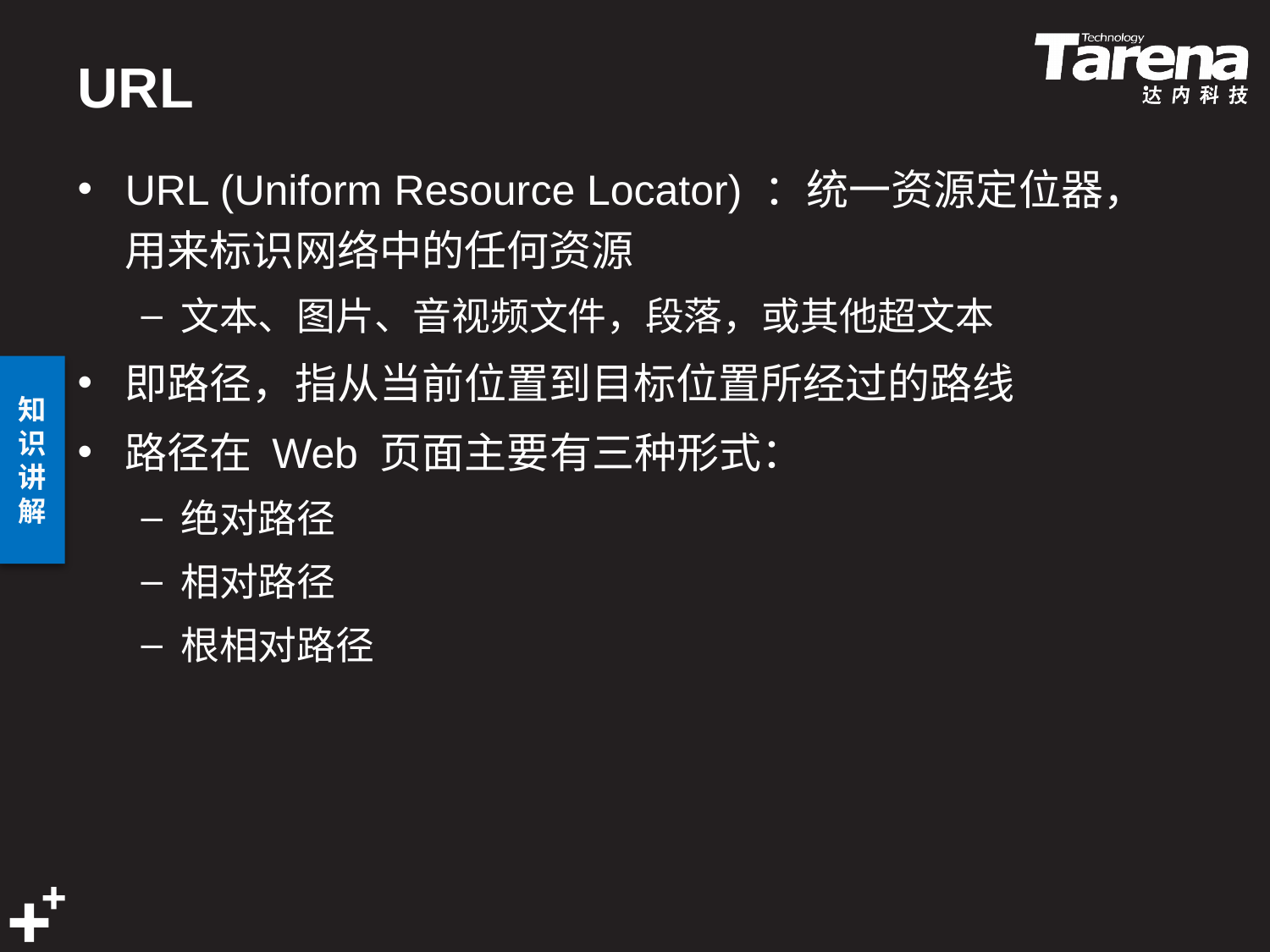

# URL
URL (Uniform Resource Locator) ：统一资源定位器，用来标识网络中的任何资源
文本、图片、音视频文件，段落，或其他超文本
即路径，指从当前位置到目标位置所经过的路线
路径在 Web 页面主要有三种形式：
绝对路径
相对路径
根相对路径